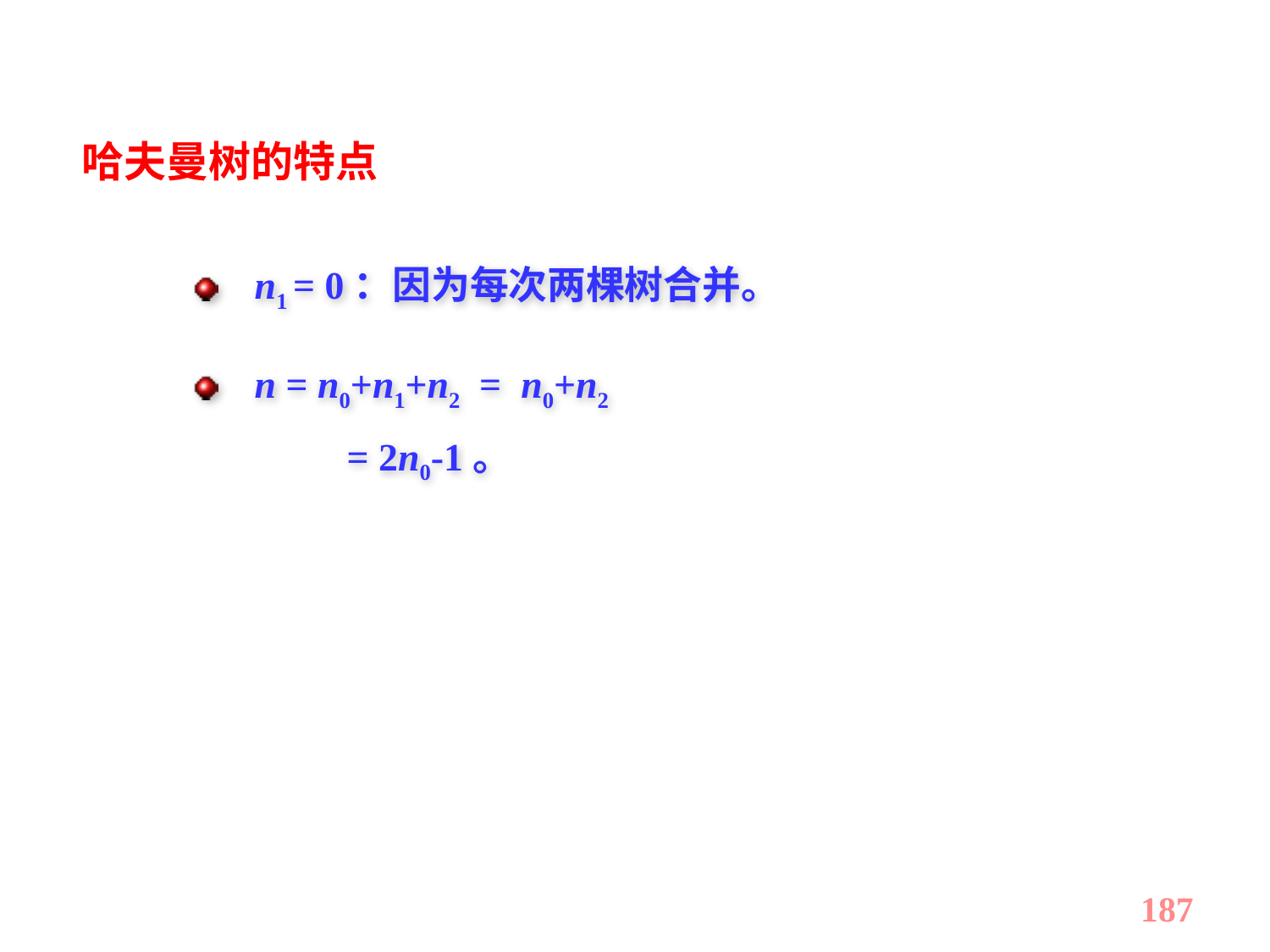

哈夫曼树的特点
n1 = 0：因为每次两棵树合并。
n = n0+n1+n2  =  n0+n2
                = 2n0-1。
187